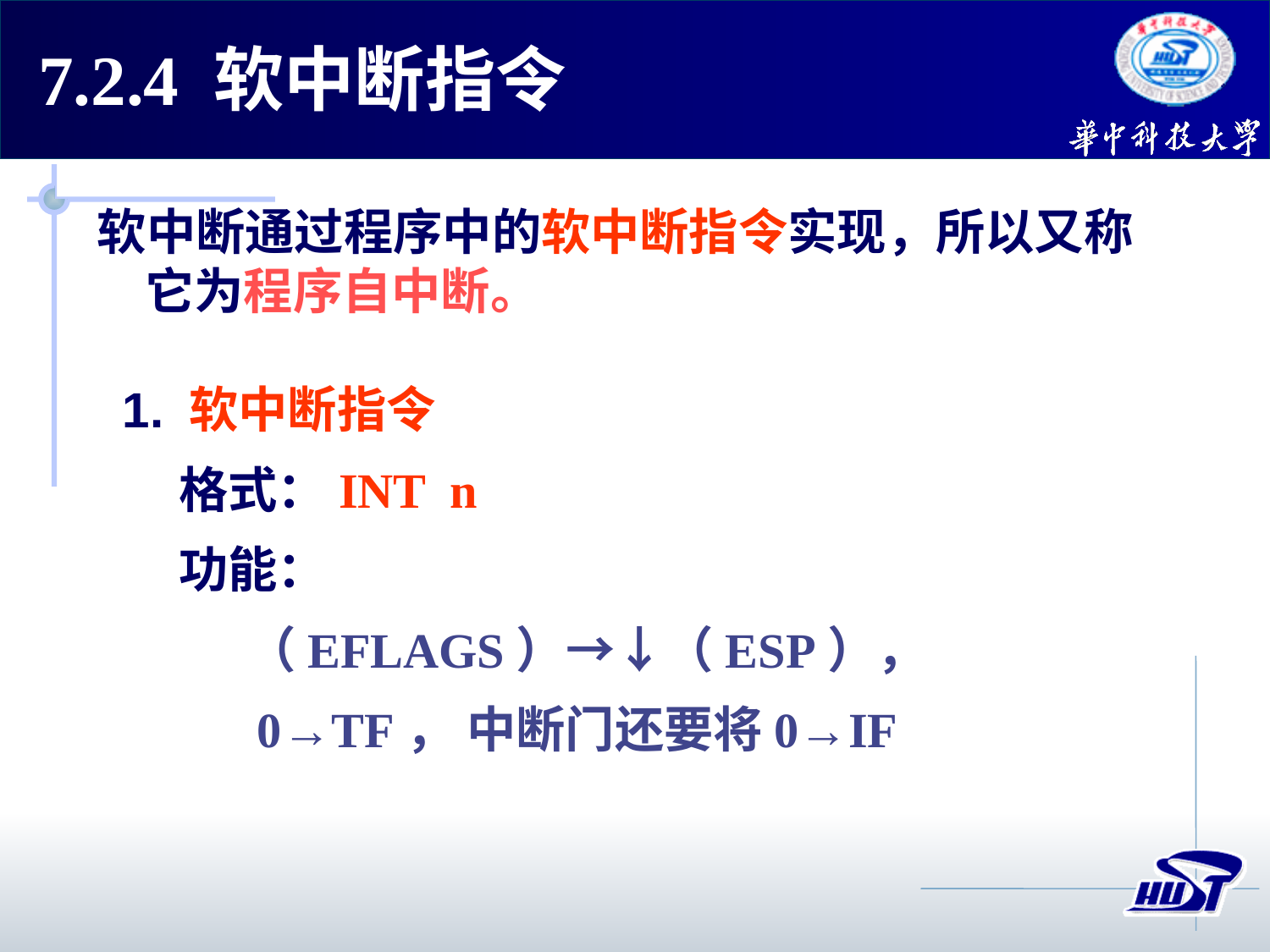

7.2.4 软中断指令
软中断通过程序中的软中断指令实现，所以又称它为程序自中断。
1. 软中断指令
    格式：INT  n
    功能：
          （EFLAGS）→↓（ESP），
           0→TF， 中断门还要将0→IF